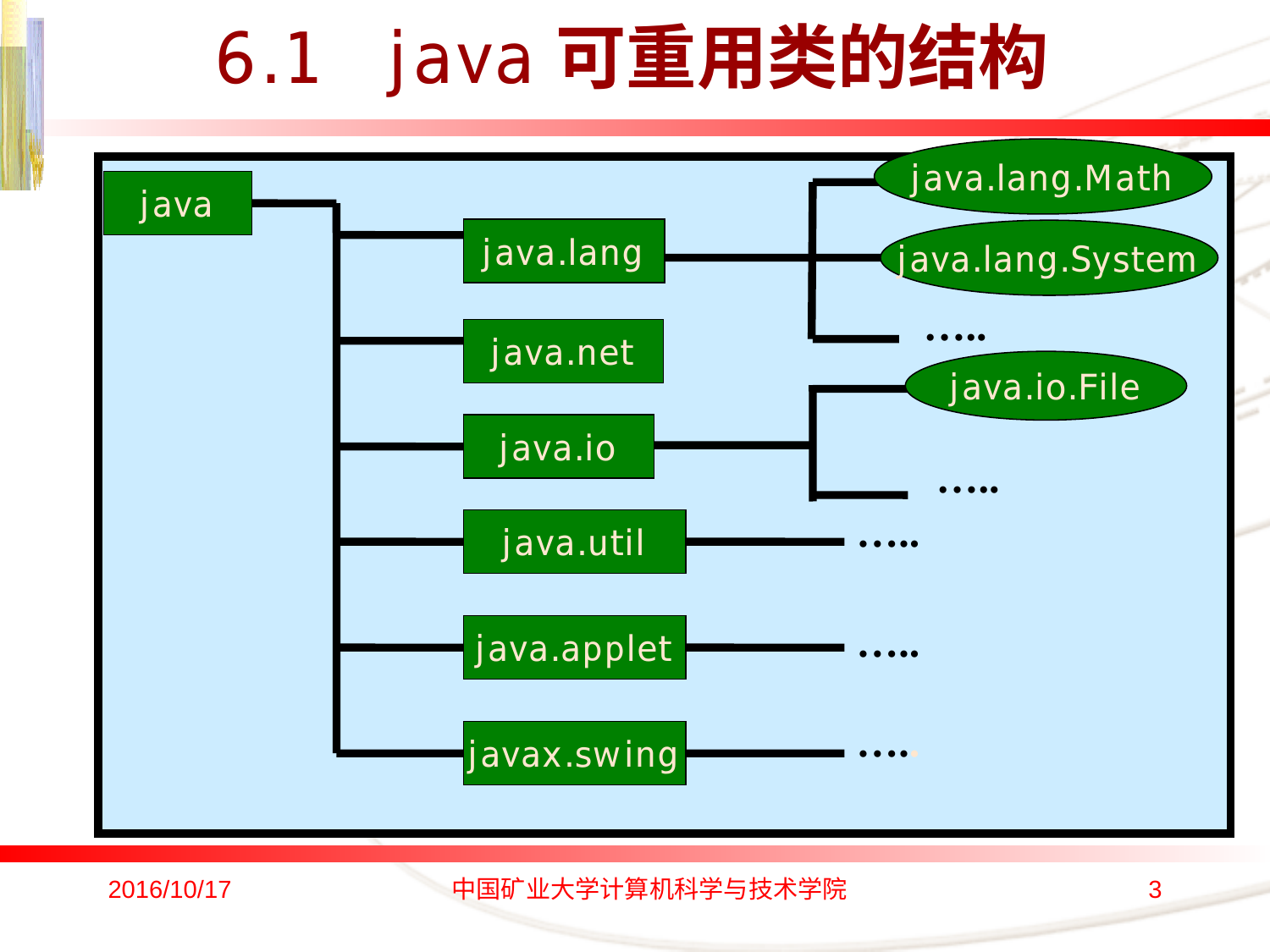

# 6.1   java可重用类的结构

java.lang.Math

java

java.lang
java.lang.System

…..
java.net

java.io.File

java.io
…..

…..
java.util

…..
java.applet

…..
javax.swing

2016/10/17
中国矿业大学计算机科学与技术学院
3